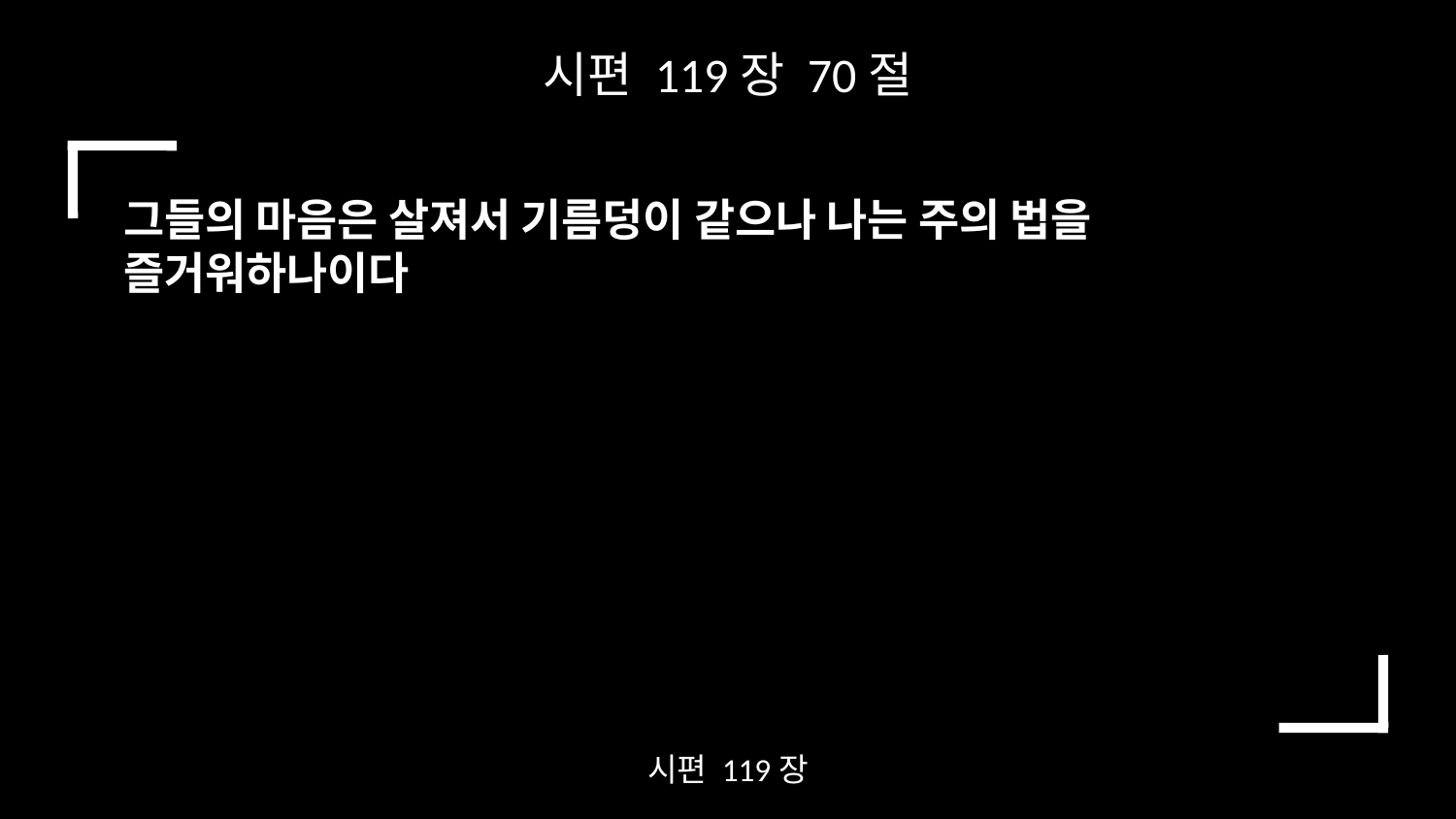

시편 119장 70절

그들의 마음은 살져서 기름덩이 같으나 나는 주의 법을 즐거워하나이다

시편 119장